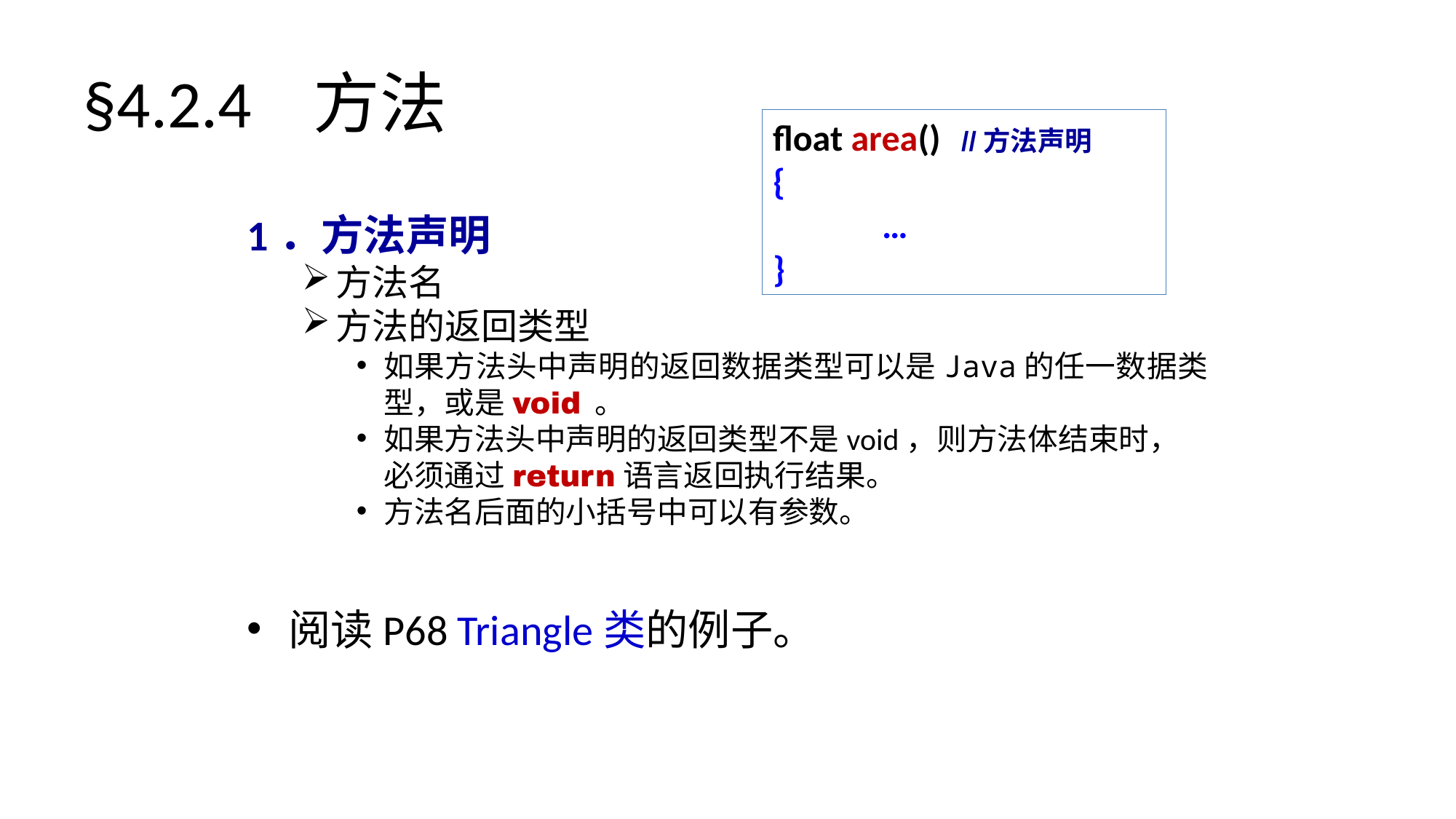

# §4.2.4   方法
float area()
{
	…
}
//方法声明
1．方法声明
方法名
方法的返回类型
如果方法头中声明的返回数据类型可以是Java的任一数据类型，或是void 。
如果方法头中声明的返回类型不是void，则方法体结束时，必须通过return语言返回执行结果。
方法名后面的小括号中可以有参数。

阅读P68 Triangle类的例子。

22